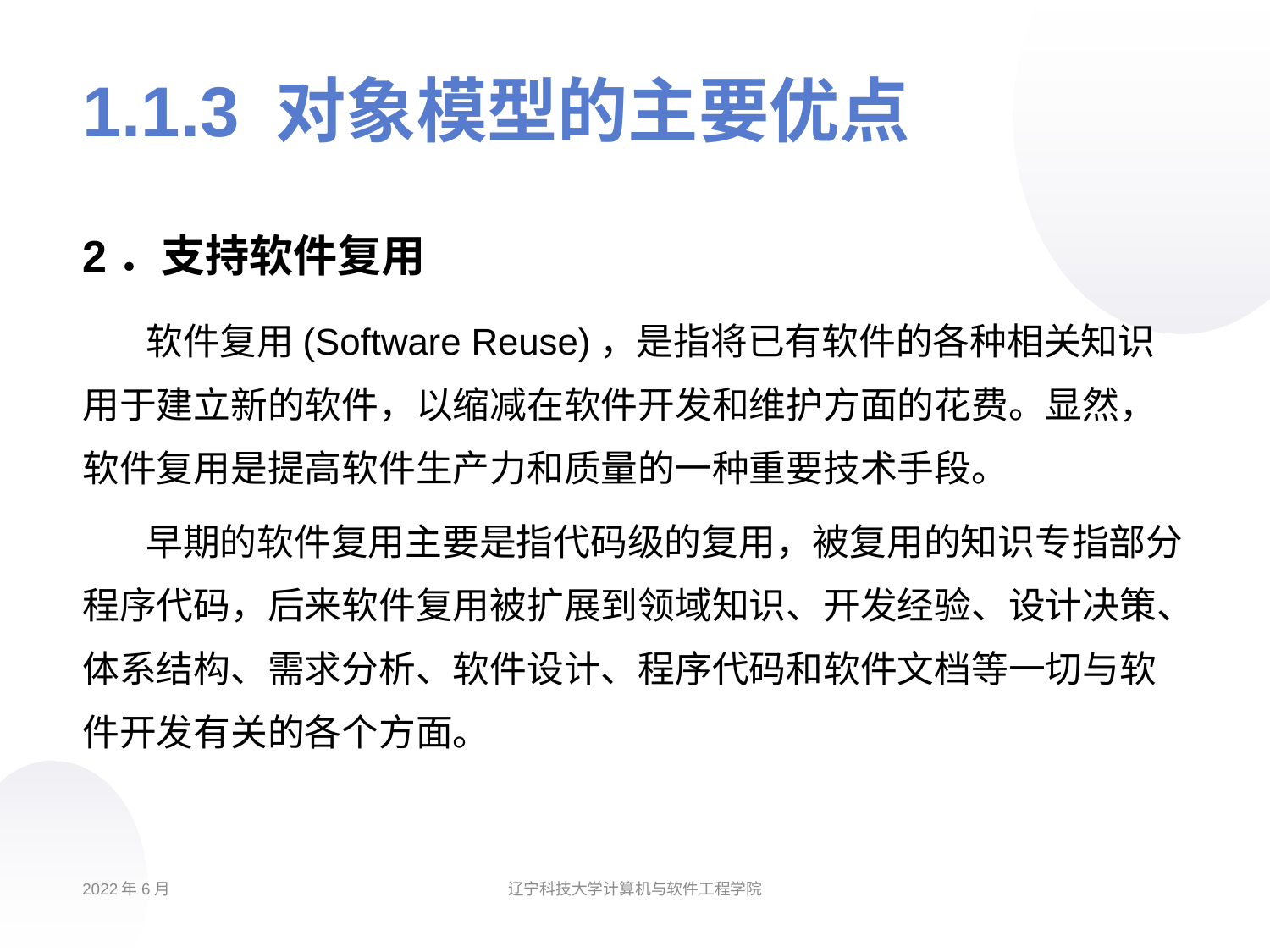

# 1.1.3 对象模型的主要优点
2．支持软件复用
软件复用(Software Reuse)，是指将已有软件的各种相关知识用于建立新的软件，以缩减在软件开发和维护方面的花费。显然，软件复用是提高软件生产力和质量的一种重要技术手段。
早期的软件复用主要是指代码级的复用，被复用的知识专指部分程序代码，后来软件复用被扩展到领域知识、开发经验、设计决策、体系结构、需求分析、软件设计、程序代码和软件文档等一切与软件开发有关的各个方面。

2022年6月
辽宁科技大学计算机与软件工程学院
74